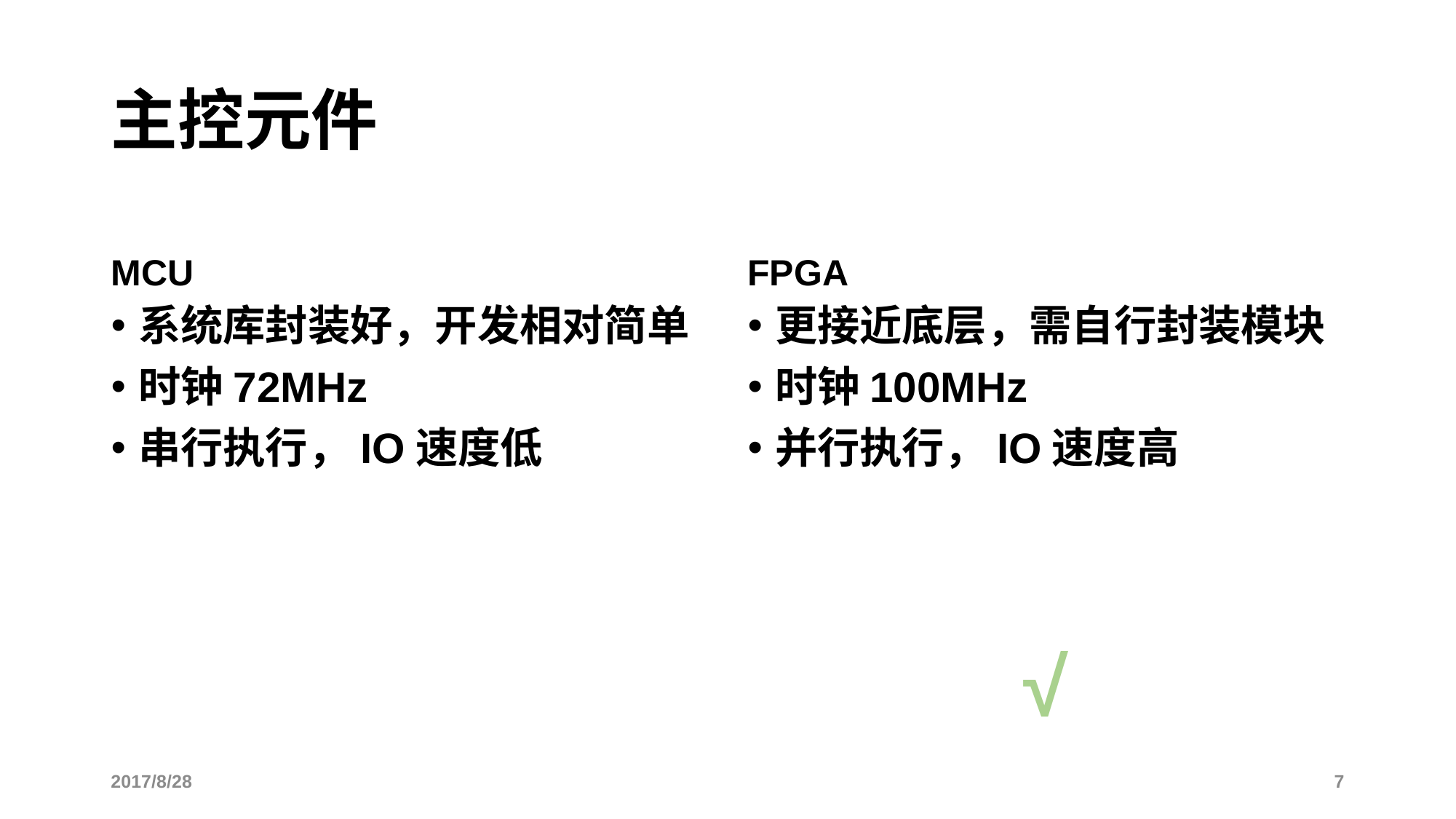

# 主控元件
MCU
FPGA
系统库封装好，开发相对简单
时钟72MHz
串行执行，IO速度低
更接近底层，需自行封装模块
时钟100MHz
并行执行，IO速度高
√
2017/8/28
7